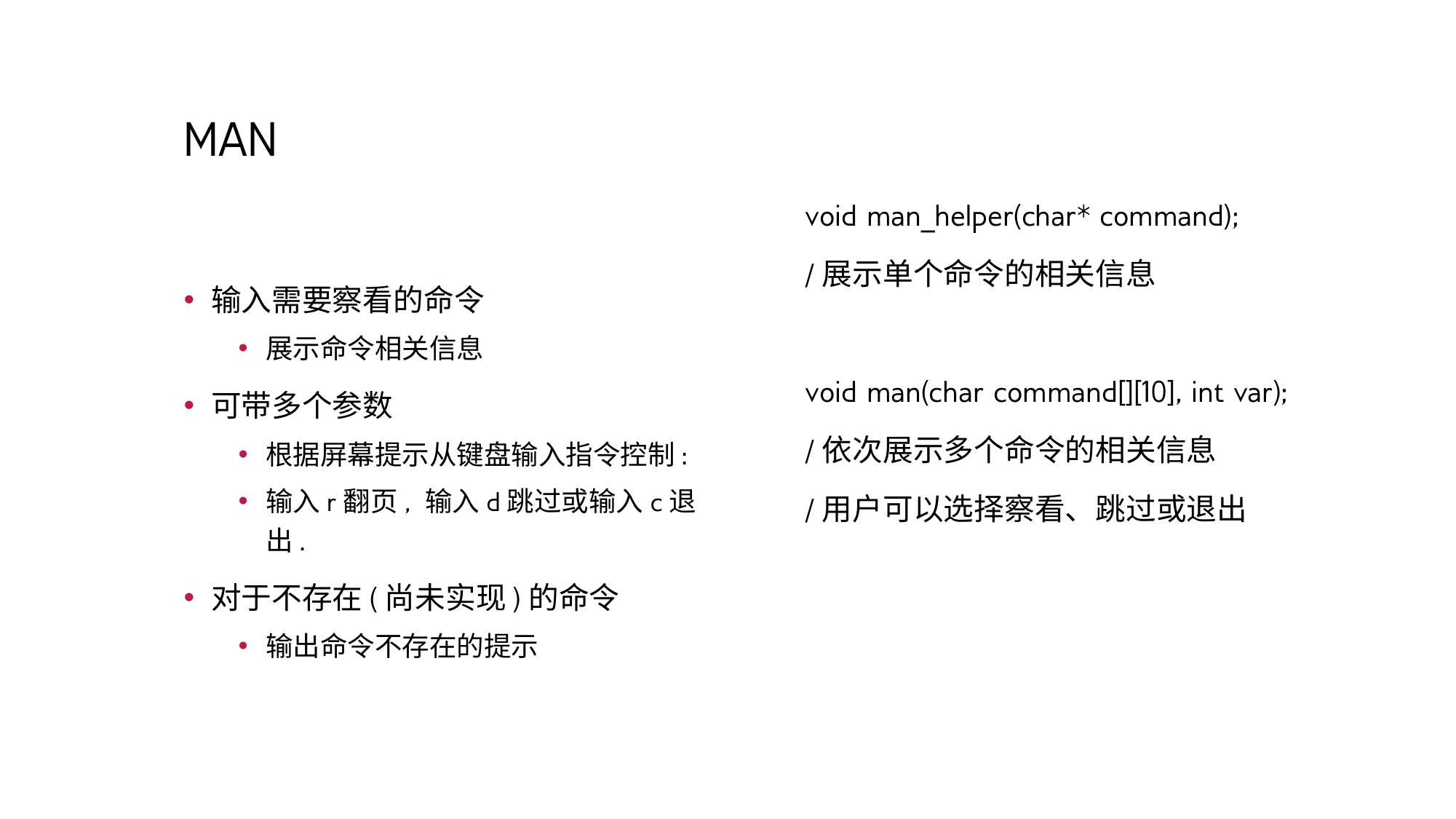

# MAN
void man_helper(char* command);
/展示单个命令的相关信息

void man(char command[][10], int var);
/依次展示多个命令的相关信息
/用户可以选择察看、跳过或退出
输入需要察看的命令
展示命令相关信息
可带多个参数
根据屏幕提示从键盘输入指令控制:
输入r翻页, 输入d跳过或输入c退出.
对于不存在(尚未实现)的命令
输出命令不存在的提示